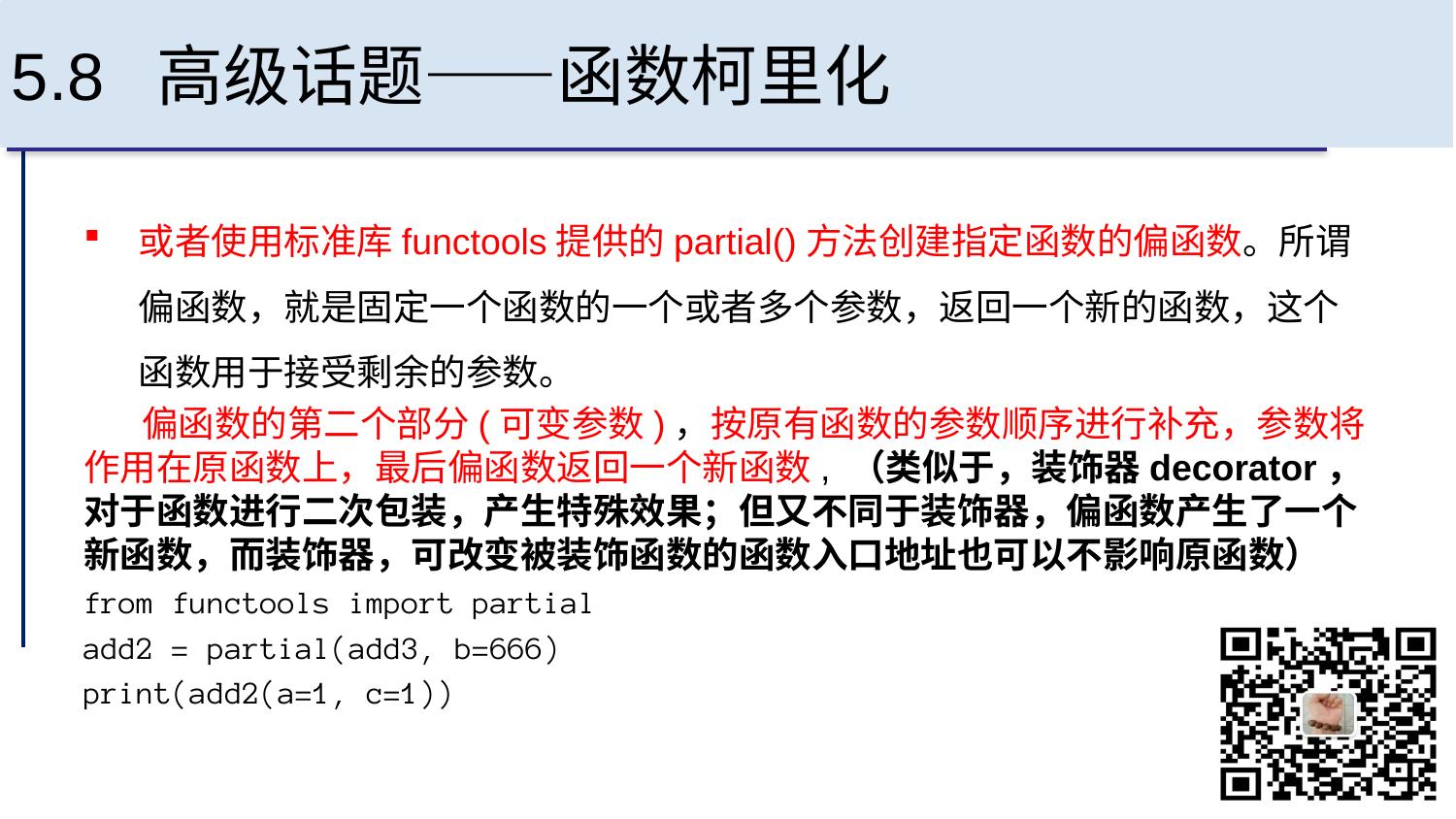

# 5.8  高级话题——函数柯里化
或者使用标准库functools提供的partial()方法创建指定函数的偏函数。所谓偏函数，就是固定一个函数的一个或者多个参数，返回一个新的函数，这个函数用于接受剩余的参数。
      偏函数的第二个部分(可变参数)，按原有函数的参数顺序进行补充，参数将作用在原函数上，最后偏函数返回一个新函数, （类似于，装饰器decorator，对于函数进行二次包装，产生特殊效果；但又不同于装饰器，偏函数产生了一个新函数，而装饰器，可改变被装饰函数的函数入口地址也可以不影响原函数）
from functools import partial
add2 = partial(add3, b=666)
print(add2(a=1, c=1))